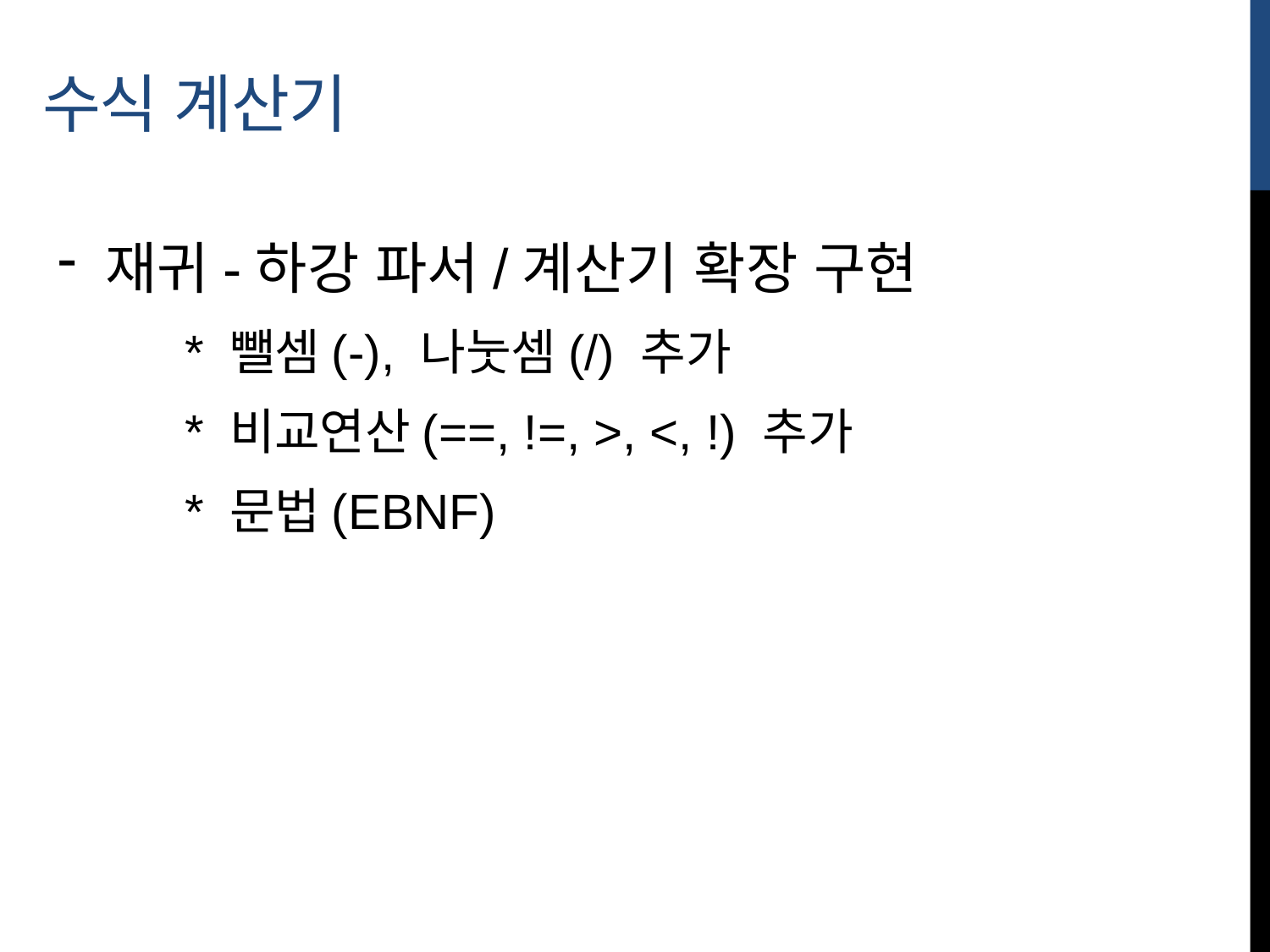

# 수식 계산기
재귀-하강 파서/계산기 확장 구현
	* 뺄셈(-), 나눗셈(/) 추가
	* 비교연산(==, !=, >, <, !) 추가
	* 문법(EBNF)